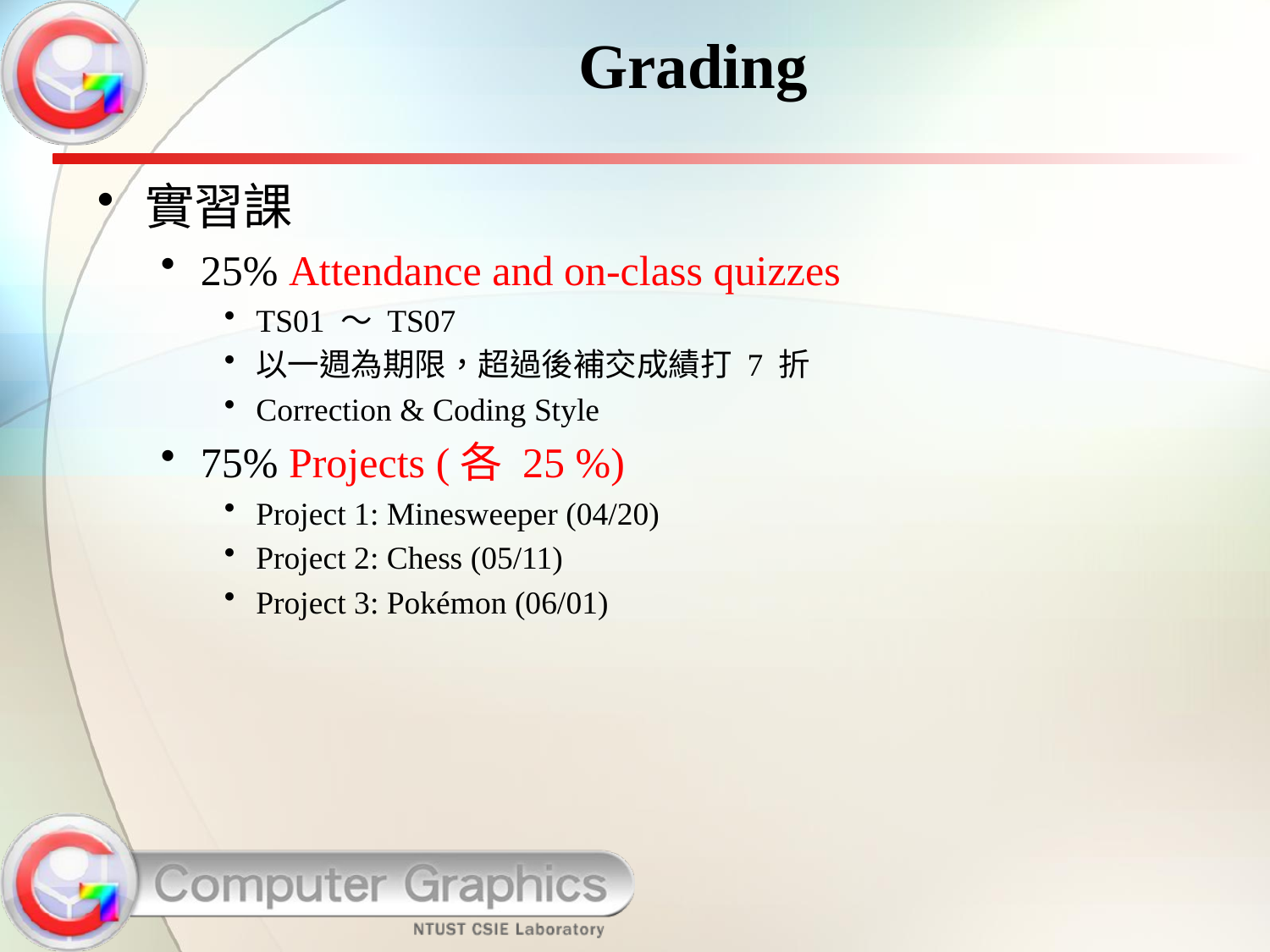

# Grading
實習課
25% Attendance and on-class quizzes
TS01 ～ TS07
以一週為期限，超過後補交成績打 7 折
Correction & Coding Style
75% Projects (各 25 %)
Project 1: Minesweeper (04/20)
Project 2: Chess (05/11)
Project 3: Pokémon (06/01)